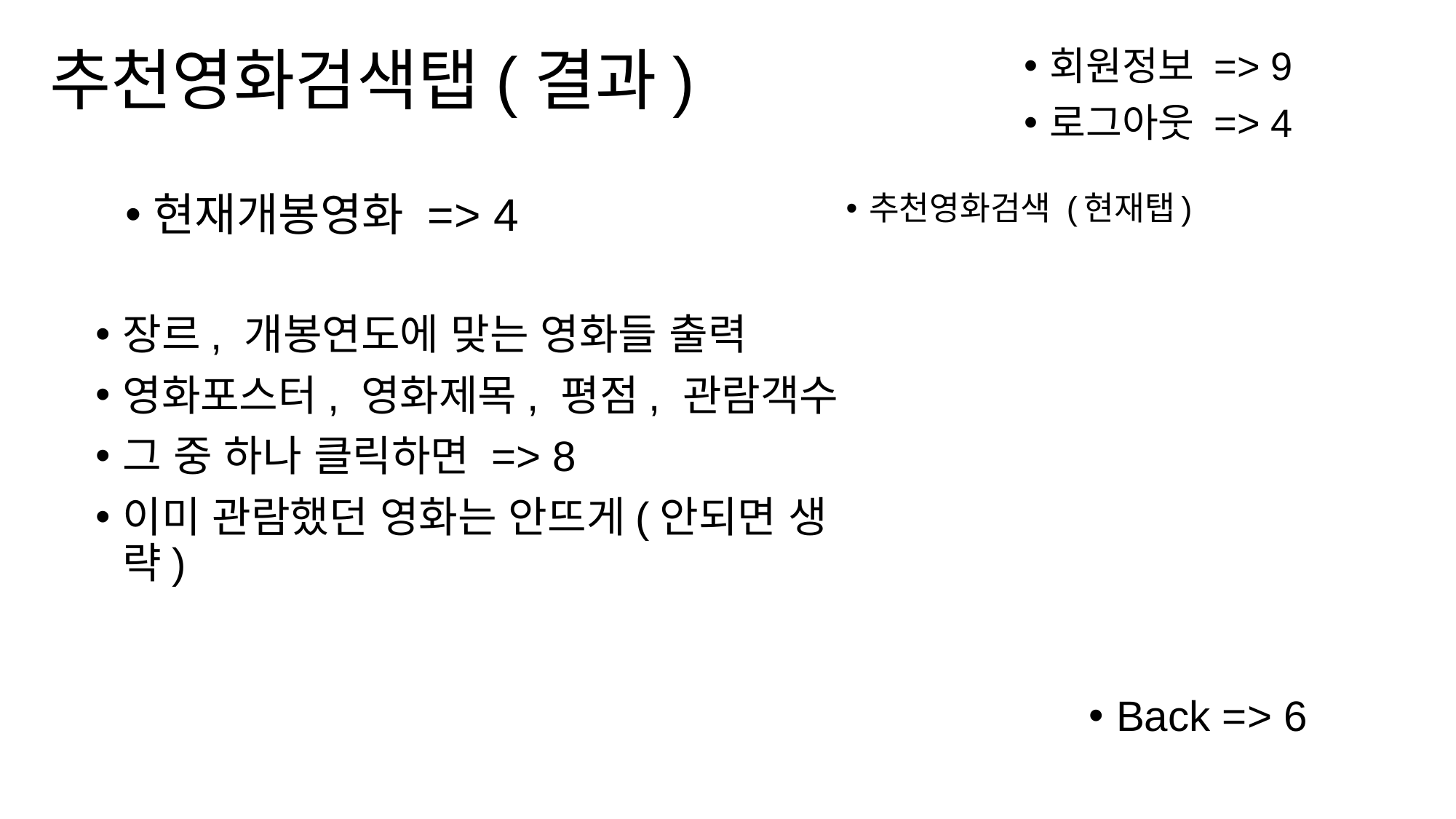

# 추천영화검색탭(결과)
회원정보 => 9
로그아웃 => 4

현재개봉영화 => 4
추천영화검색 (현재탭)
장르, 개봉연도에 맞는 영화들 출력
영화포스터, 영화제목, 평점, 관람객수
그 중 하나 클릭하면 => 8
이미 관람했던 영화는 안뜨게(안되면 생략)
Back => 6